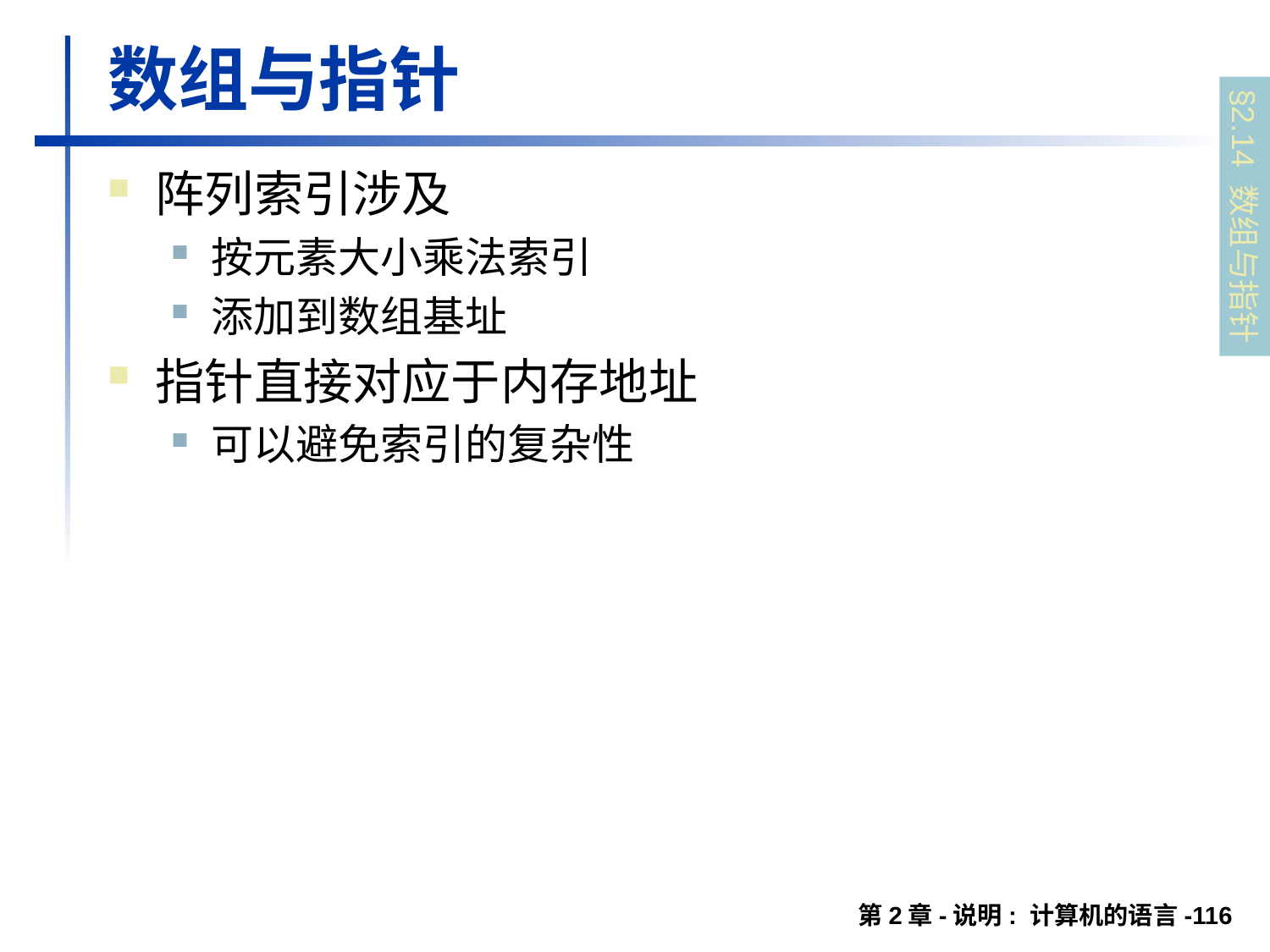

# 数组与指针
阵列索引涉及
按元素大小乘法索引
添加到数组基址
指针直接对应于内存地址
可以避免索引的复杂性
§2.14 数组与指针
第2章-说明: 计算机的语言-116